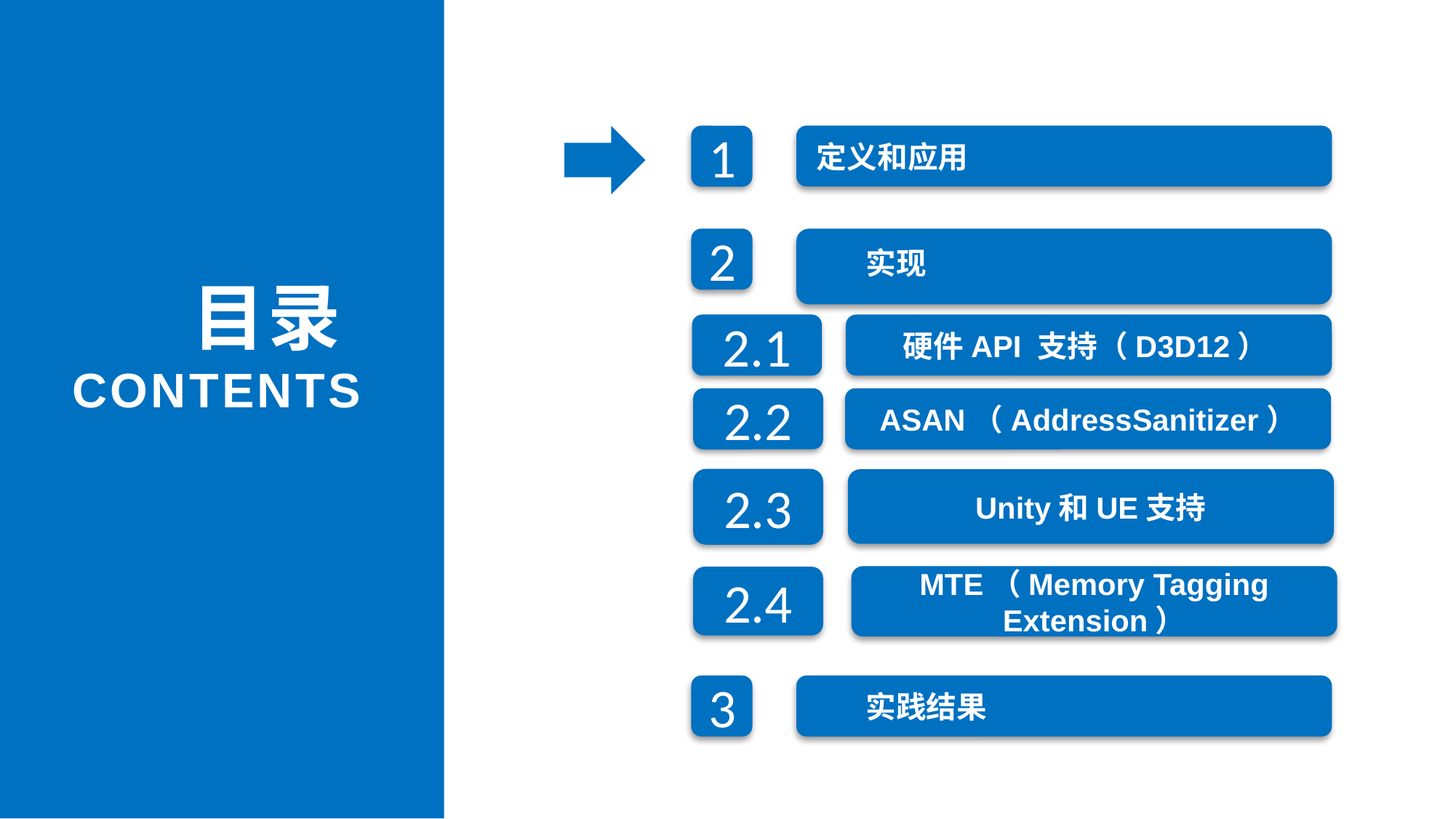

1

定义和应用
2

实现
2.1
硬件API 支持（D3D12）
2.2
ASAN（AddressSanitizer）
2.3
Unity和UE支持
原子操作和线程同步
MTE（Memory Tagging Extension）
2.4
原子操作和线程同步
目录
CONTENTS
3

实践结果